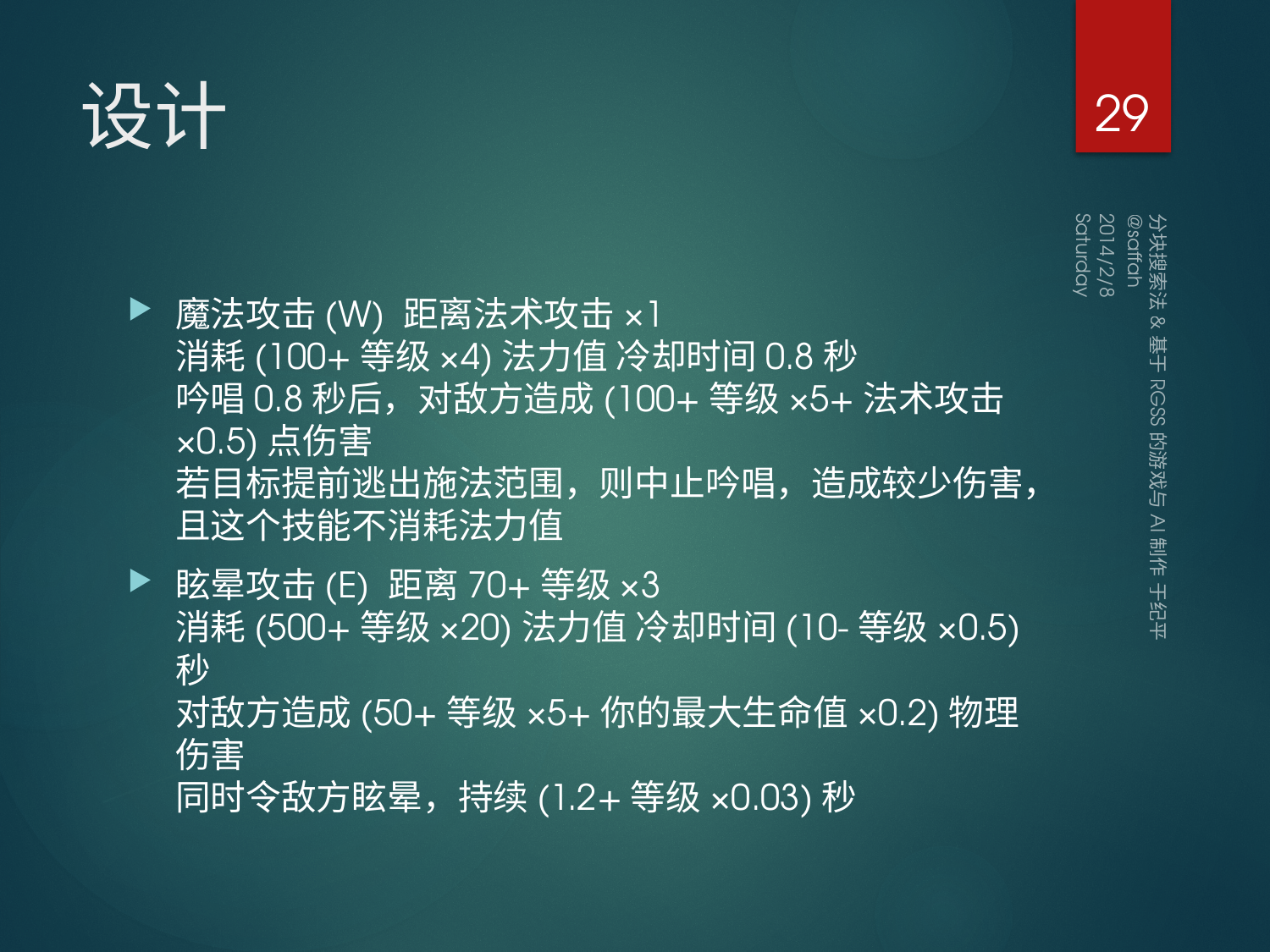

29
# 设计
2014/2/8 Saturday
魔法攻击(W) 距离法术攻击×1
消耗(100+等级×4)法力值 冷却时间0.8秒
吟唱0.8秒后，对敌方造成(100+等级×5+法术攻击×0.5)点伤害
若目标提前逃出施法范围，则中止吟唱，造成较少伤害，且这个技能不消耗法力值
眩晕攻击(E) 距离70+等级×3
消耗(500+等级×20)法力值 冷却时间(10-等级×0.5)秒
对敌方造成(50+等级×5+你的最大生命值×0.2)物理伤害
同时令敌方眩晕，持续(1.2+等级×0.03)秒
分块搜索法&基于RGSS的游戏与AI制作 于纪平 @saffah